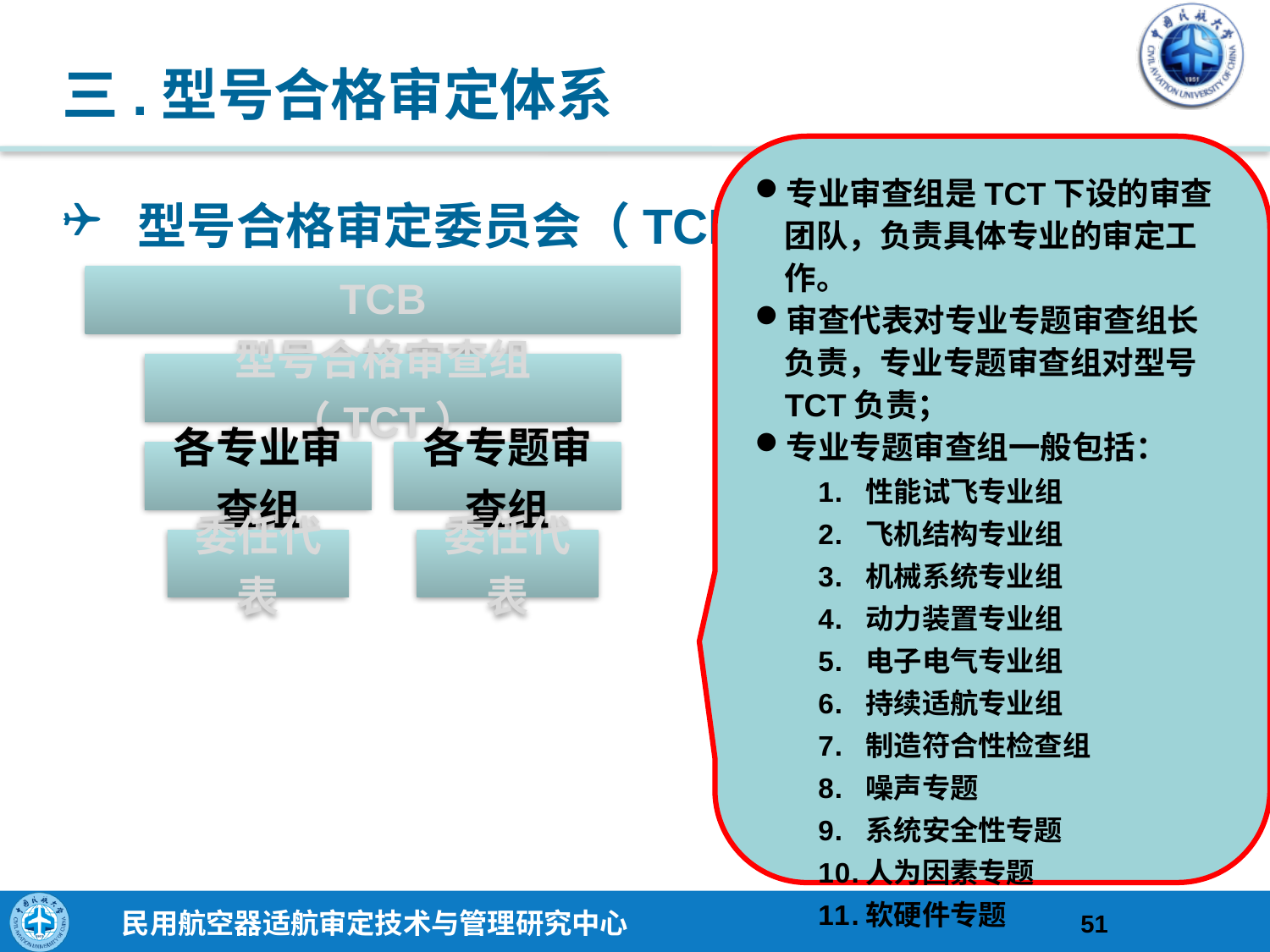

# 三.型号合格审定体系
专业审查组是TCT下设的审查团队，负责具体专业的审定工作。
审查代表对专业专题审查组长负责，专业专题审查组对型号TCT负责；
专业专题审查组一般包括：
性能试飞专业组
飞机结构专业组
机械系统专业组
动力装置专业组
电子电气专业组
持续适航专业组
制造符合性检查组
噪声专题
系统安全性专题
人为因素专题
软硬件专题
型号合格审定委员会（TCB）
TCB
各专题审查组
委任代表
委任代表